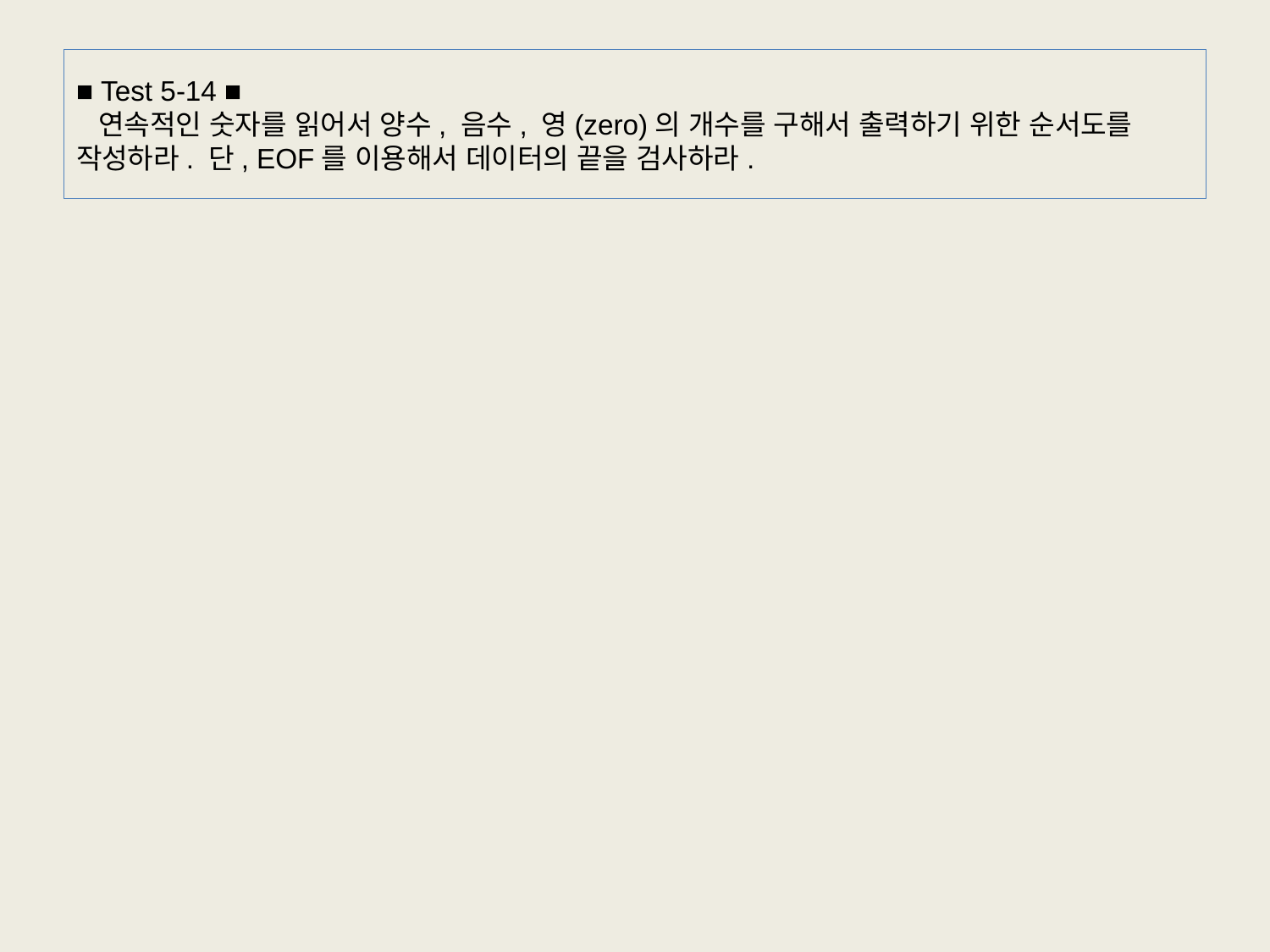

# ■ Test 5-14 ■   연속적인 숫자를 읽어서 양수, 음수, 영(zero)의 개수를 구해서 출력하기 위한 순서도를 작성하라. 단, EOF를 이용해서 데이터의 끝을 검사하라.